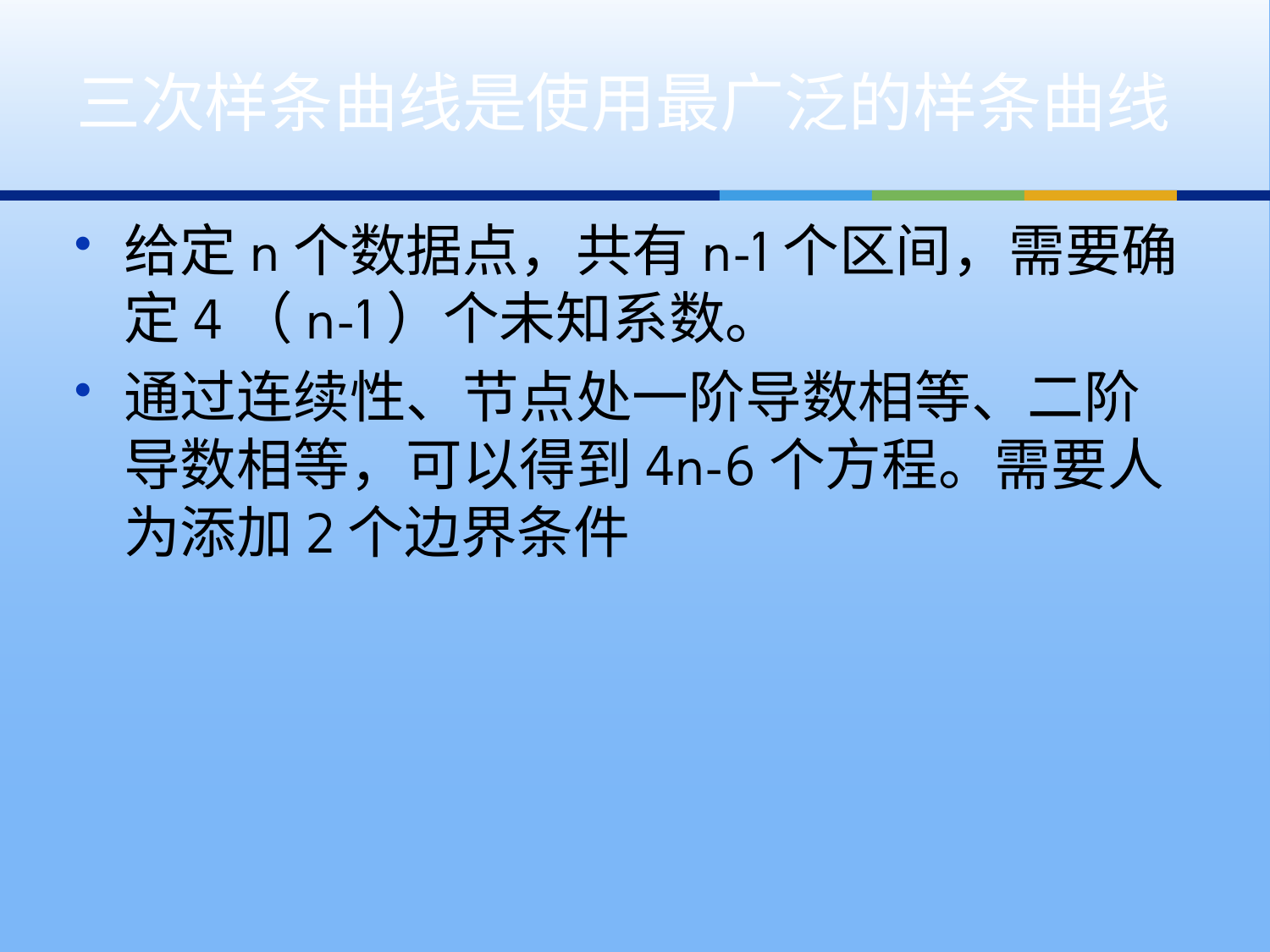

# 三次样条曲线是使用最广泛的样条曲线
给定n个数据点，共有n-1个区间，需要确定4（n-1）个未知系数。
通过连续性、节点处一阶导数相等、二阶导数相等，可以得到4n-6个方程。需要人为添加2个边界条件